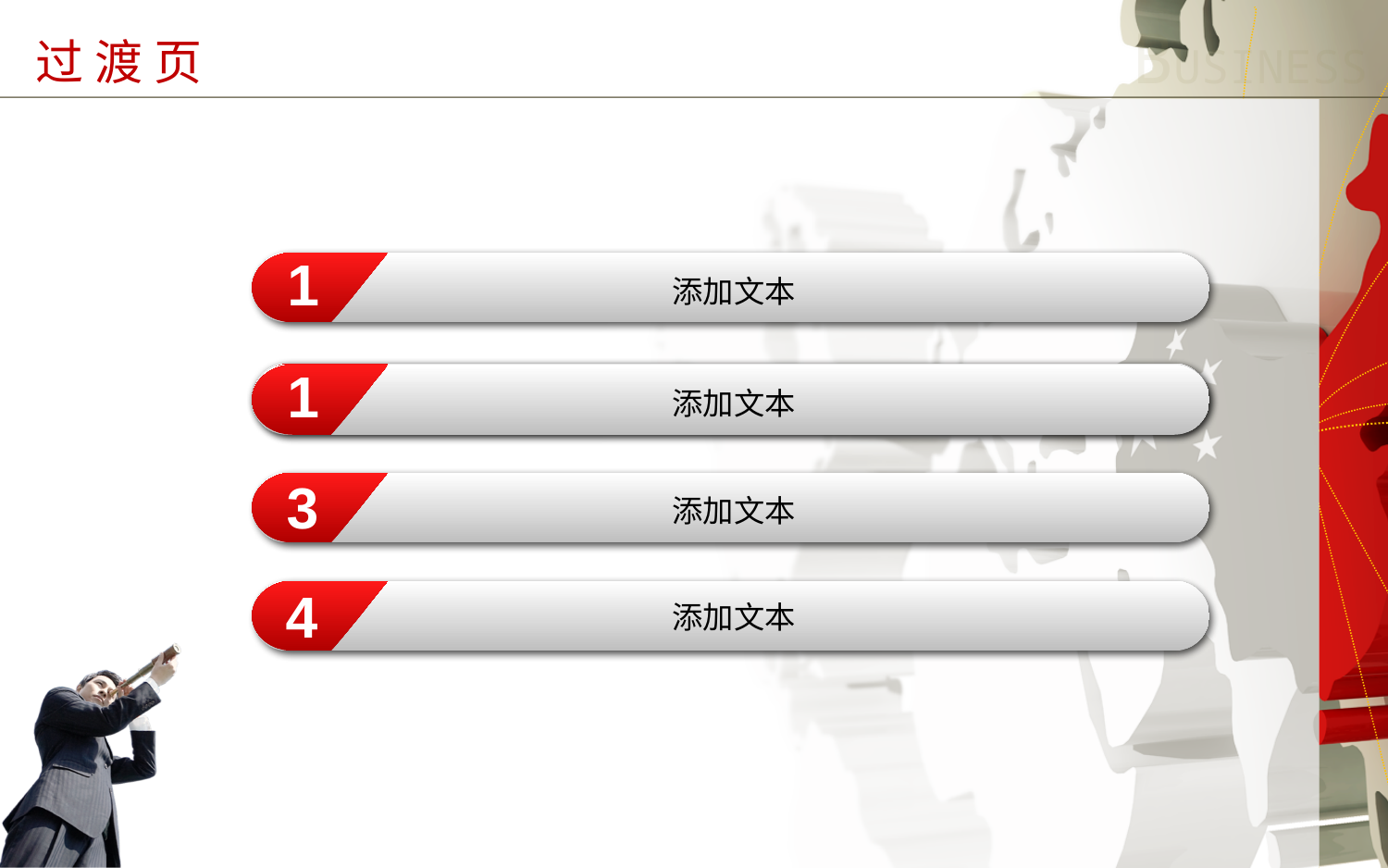

过 渡 页
1

添加文本
2

添加文本
1

添加文本
3

添加文本
4

添加文本